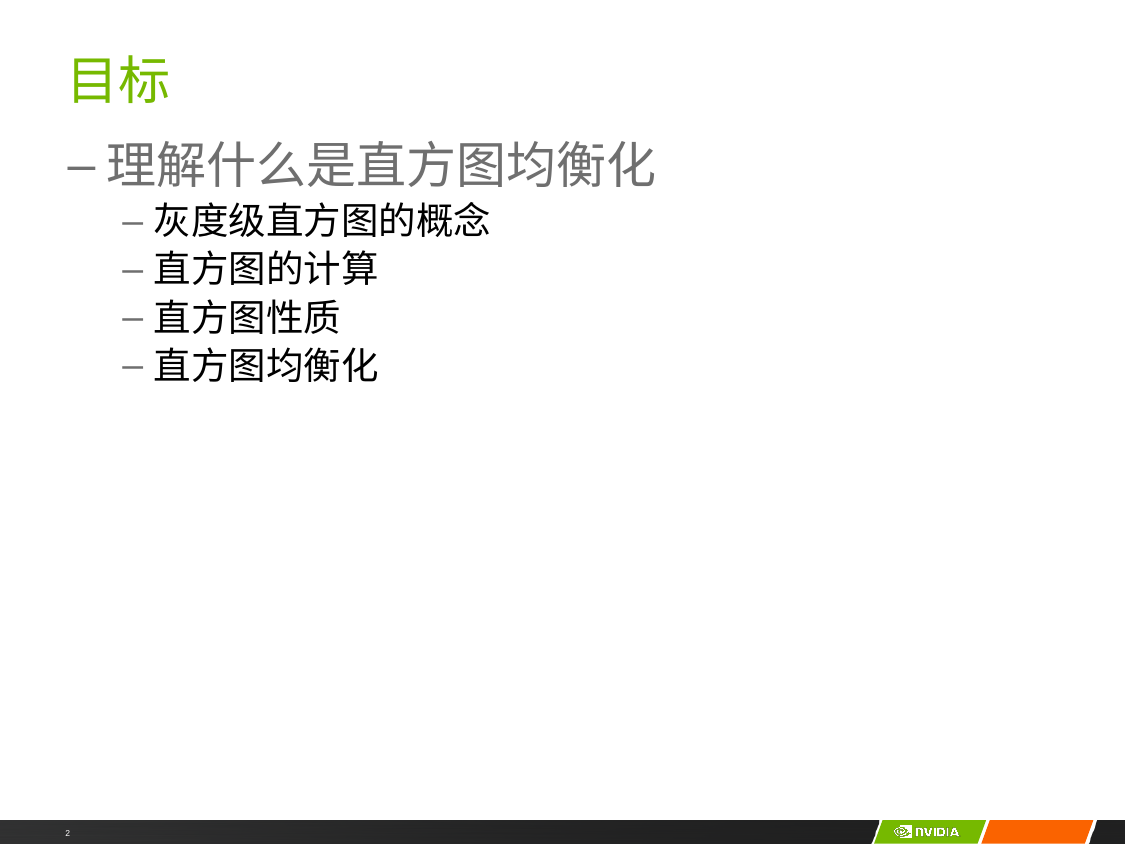

# 目标
理解什么是直方图均衡化
灰度级直方图的概念
直方图的计算
直方图性质
直方图均衡化